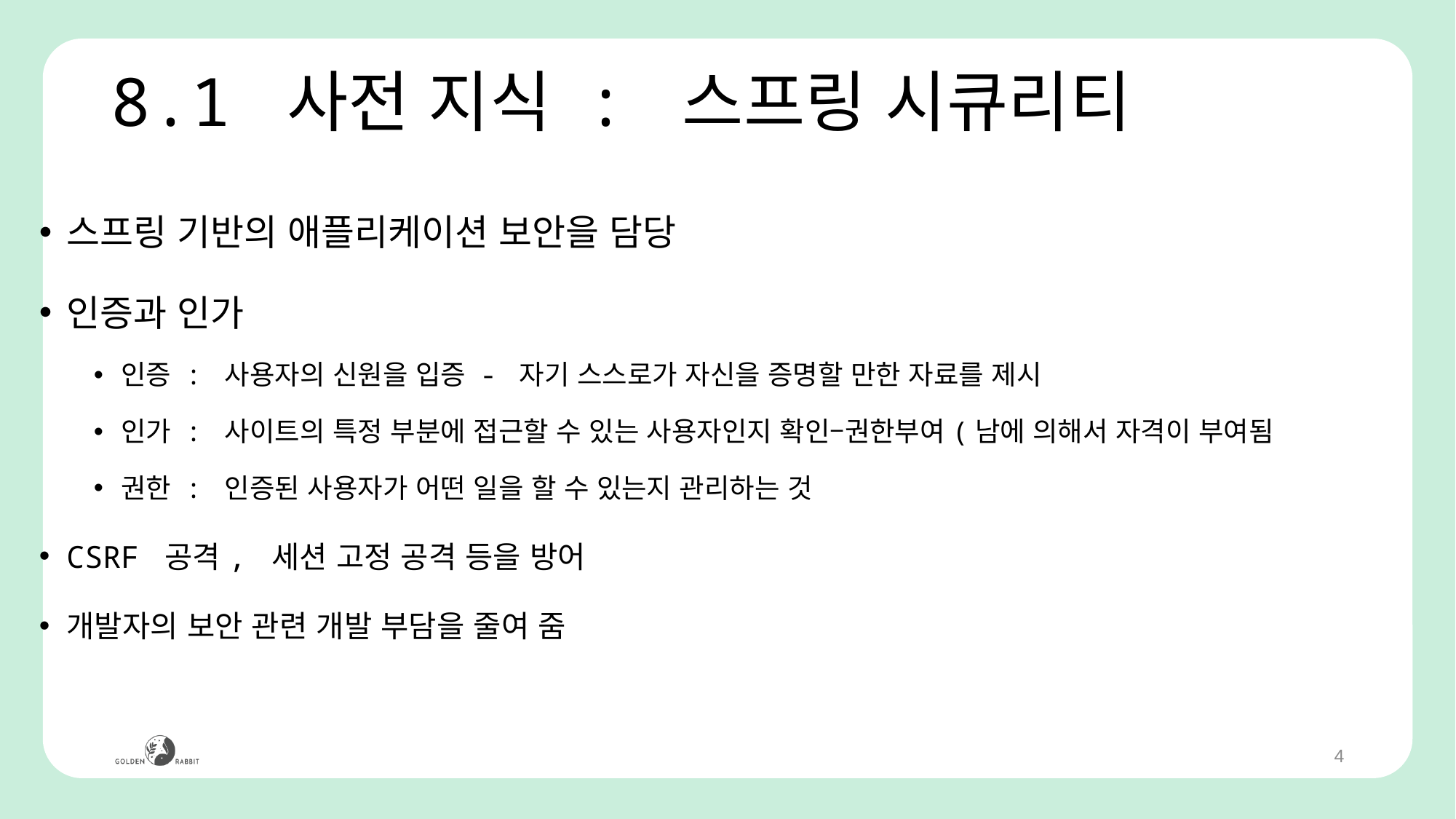

# 8.1 사전 지식 : 스프링 시큐리티
스프링 기반의 애플리케이션 보안을 담당
인증과 인가
인증 : 사용자의 신원을 입증 - 자기 스스로가 자신을 증명할 만한 자료를 제시
인가 : 사이트의 특정 부분에 접근할 수 있는 사용자인지 확인–권한부여(남에 의해서 자격이 부여됨
권한 : 인증된 사용자가 어떤 일을 할 수 있는지 관리하는 것
CSRF 공격, 세션 고정 공격 등을 방어
개발자의 보안 관련 개발 부담을 줄여 줌

4